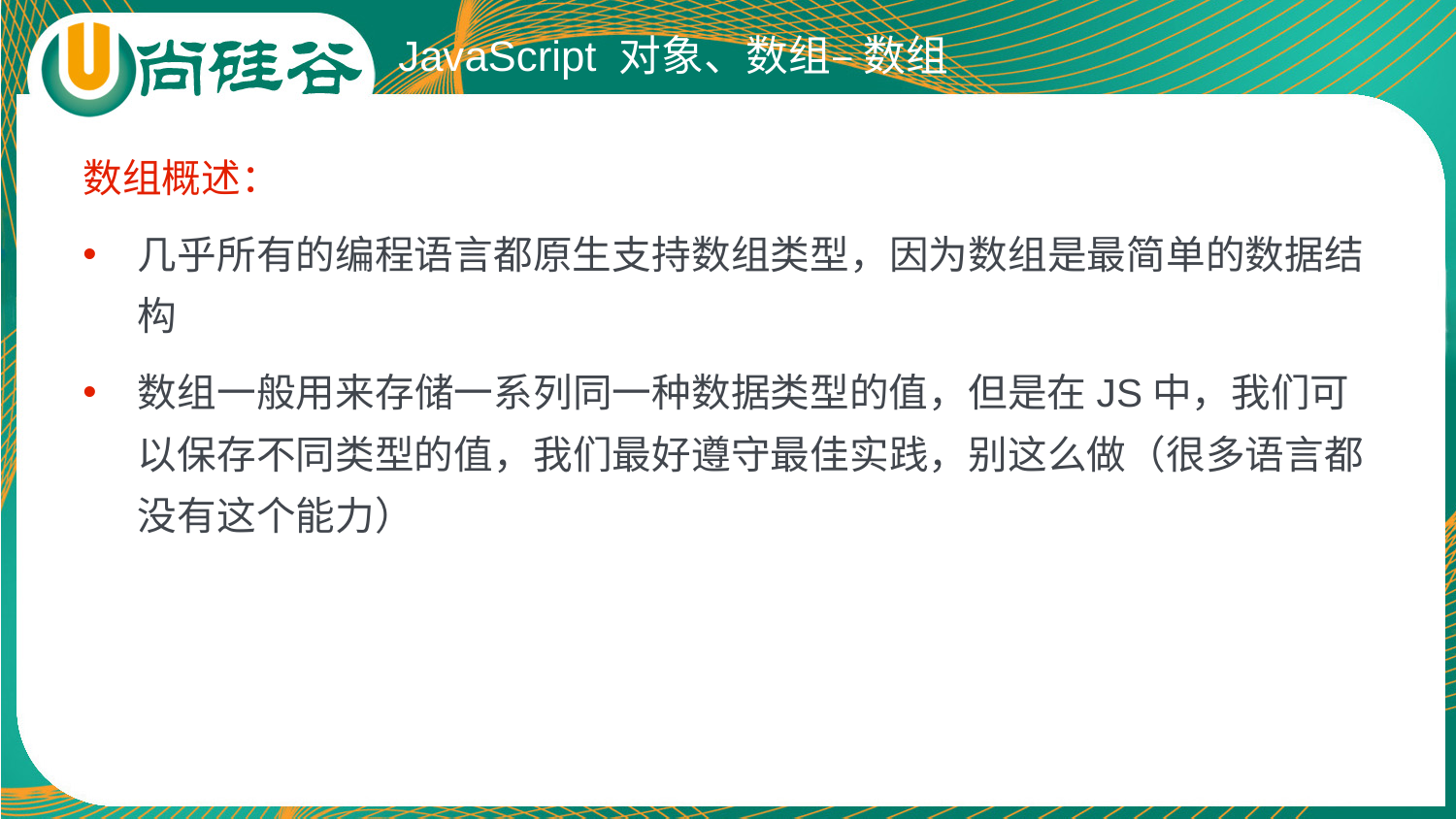

# JavaScript 对象、数组– 数组
数组概述：
几乎所有的编程语言都原生支持数组类型，因为数组是最简单的数据结构
数组一般用来存储一系列同一种数据类型的值，但是在JS中，我们可以保存不同类型的值，我们最好遵守最佳实践，别这么做（很多语言都没有这个能力）